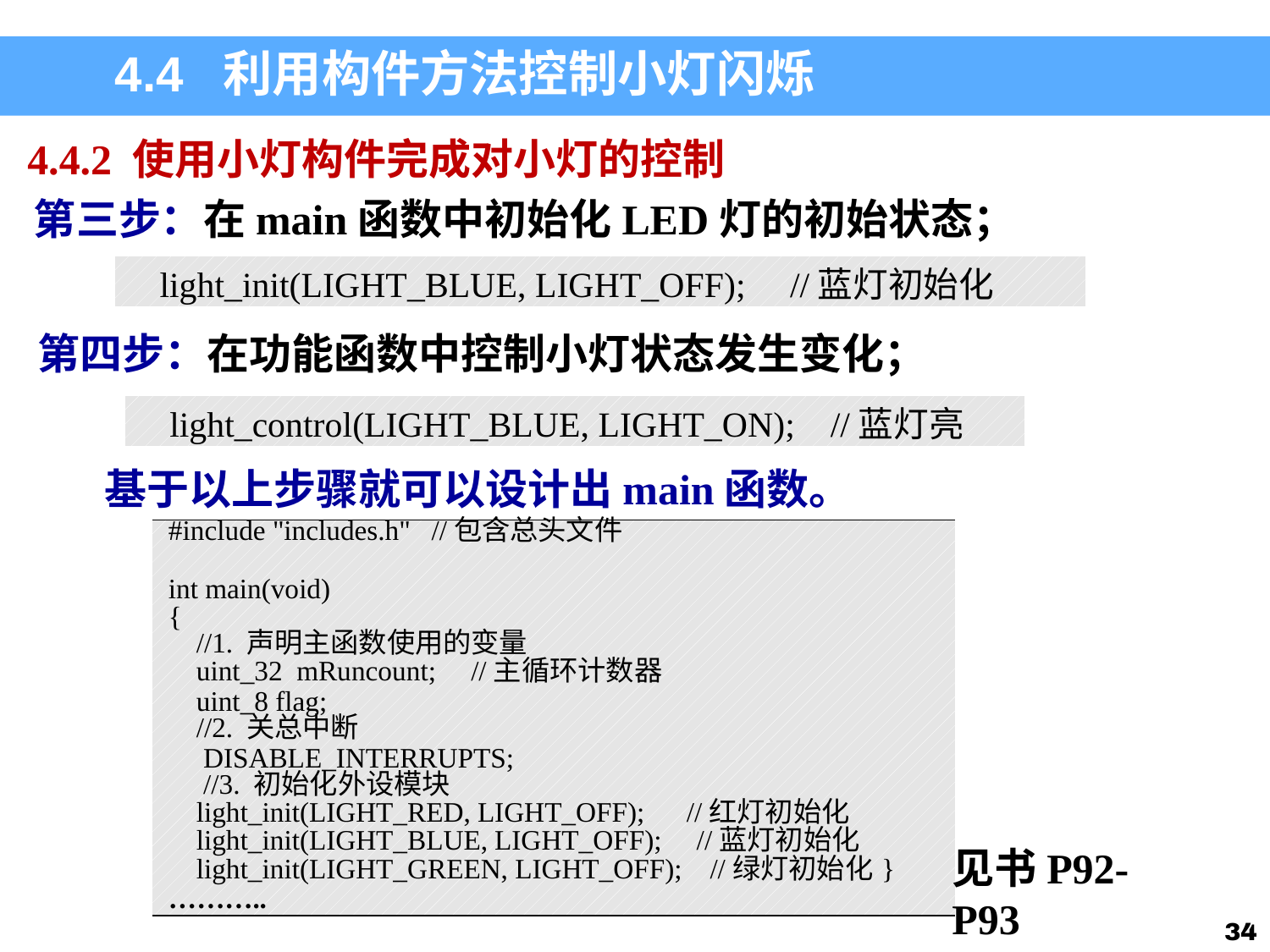

4.4  利用构件方法控制小灯闪烁

4.4.2 使用小灯构件完成对小灯的控制
第三步：在main函数中初始化LED灯的初始状态；
| light\_init(LIGHT\_BLUE, LIGHT\_OFF); //蓝灯初始化 |
| --- |
第四步：在功能函数中控制小灯状态发生变化；
| light\_control(LIGHT\_BLUE, LIGHT\_ON); //蓝灯亮 |
| --- |
基于以上步骤就可以设计出main函数。
| #include "includes.h" //包含总头文件   int main(void) { //1. 声明主函数使用的变量 uint\_32 mRuncount; //主循环计数器 uint\_8 flag; //2. 关总中断 DISABLE\_INTERRUPTS;   //3. 初始化外设模块 light\_init(LIGHT\_RED, LIGHT\_OFF); //红灯初始化 light\_init(LIGHT\_BLUE, LIGHT\_OFF); //蓝灯初始化 light\_init(LIGHT\_GREEN, LIGHT\_OFF); //绿灯初始化} ……….. |
| --- |
见书P92-P93
34